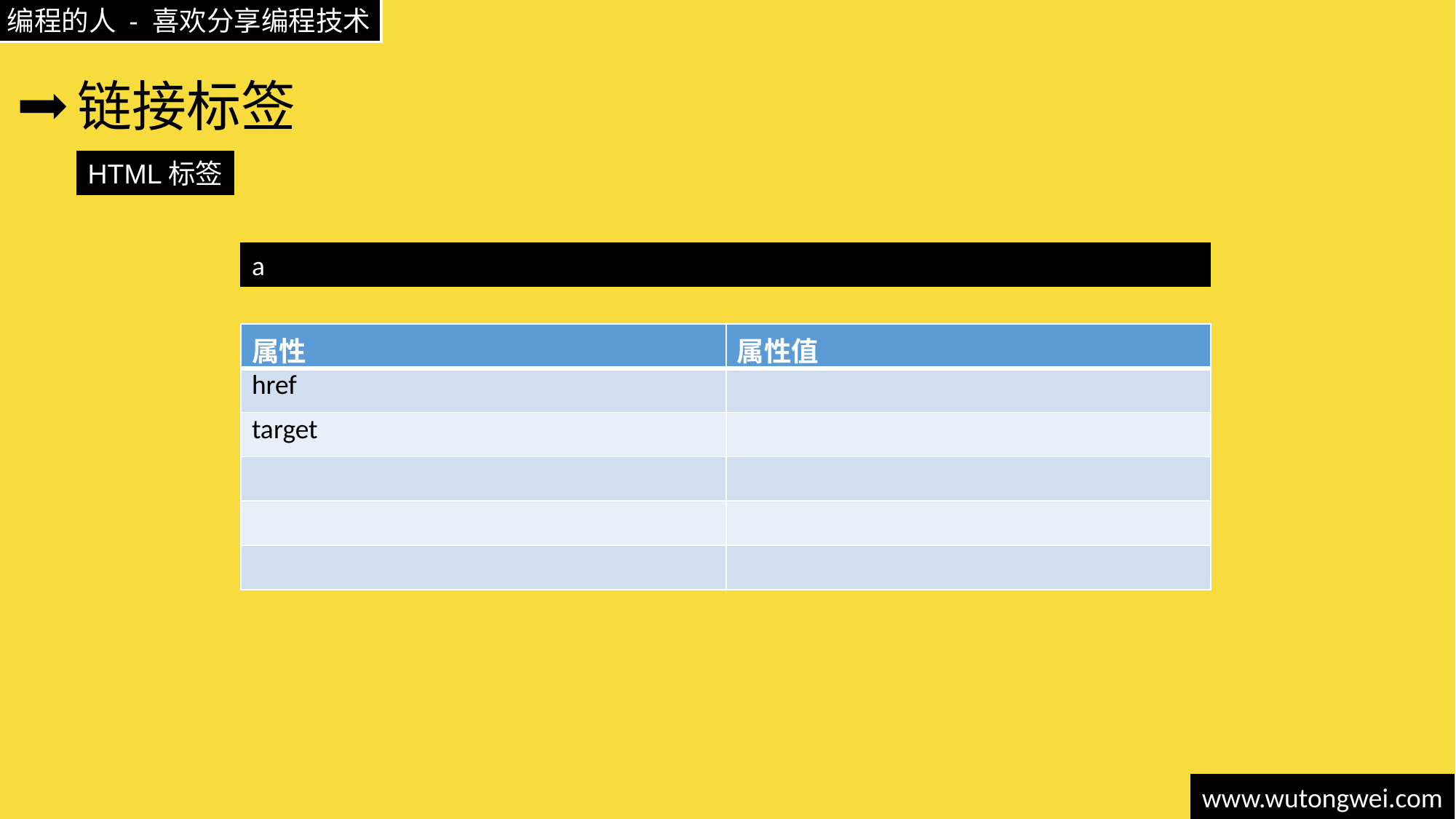

# 链接标签
HTML标签
a
| 属性 | 属性值 |
| --- | --- |
| href |  |
| target |  |
|  |  |
|  |  |
|  |  |